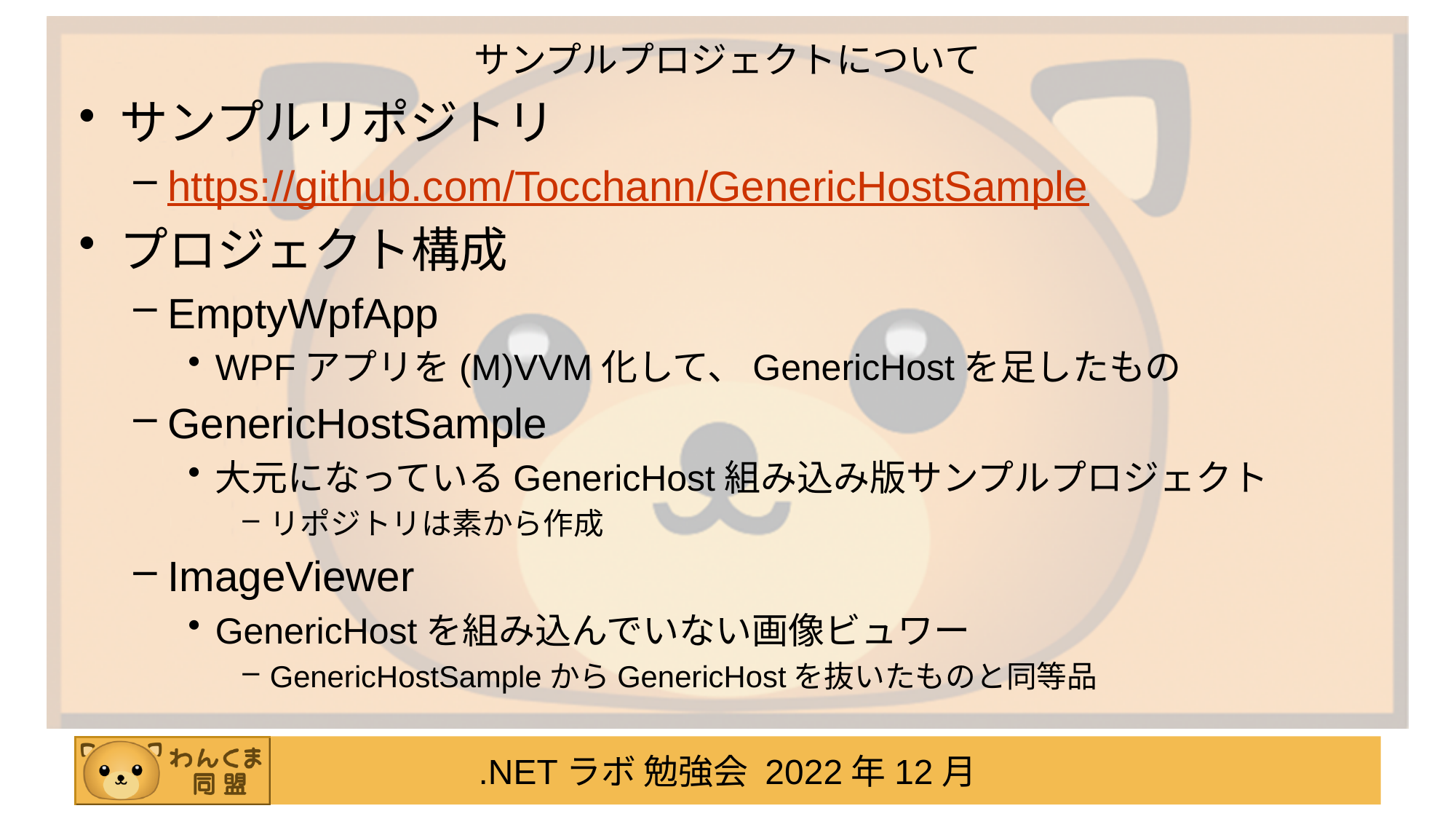

# サンプルプロジェクトについて
サンプルリポジトリ
https://github.com/Tocchann/GenericHostSample
プロジェクト構成
EmptyWpfApp
WPFアプリを(M)VVM化して、GenericHostを足したもの
GenericHostSample
大元になっているGenericHost組み込み版サンプルプロジェクト
リポジトリは素から作成
ImageViewer
GenericHostを組み込んでいない画像ビュワー
GenericHostSampleからGenericHostを抜いたものと同等品